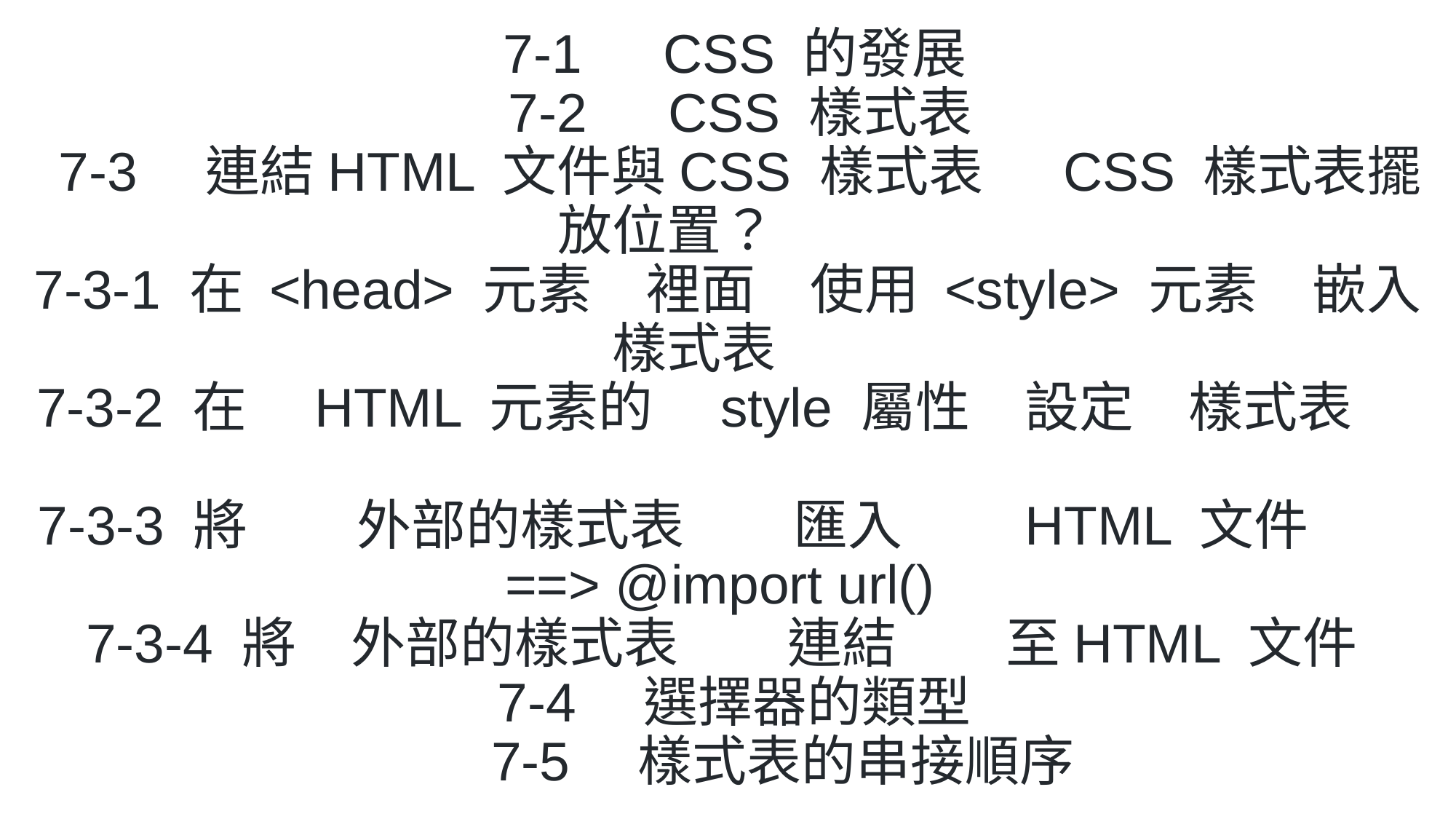

# 7-1　CSS 的發展 7-2　CSS 樣式表 7-3　連結HTML 文件與CSS 樣式表 　CSS 樣式表擺放位置？ 　　 7-3-1 在 <head> 元素　裡面　使用 <style> 元素　嵌入　樣式表 　　 7-3-2 在　HTML 元素的　style 屬性　設定　樣式表 　　 7-3-3 將　　外部的樣式表　　匯入　　HTML 文件　　 ==> @import url() 7-3-4 將　外部的樣式表　　連結　　至HTML 文件 7-4　選擇器的類型 7-5　樣式表的串接順序